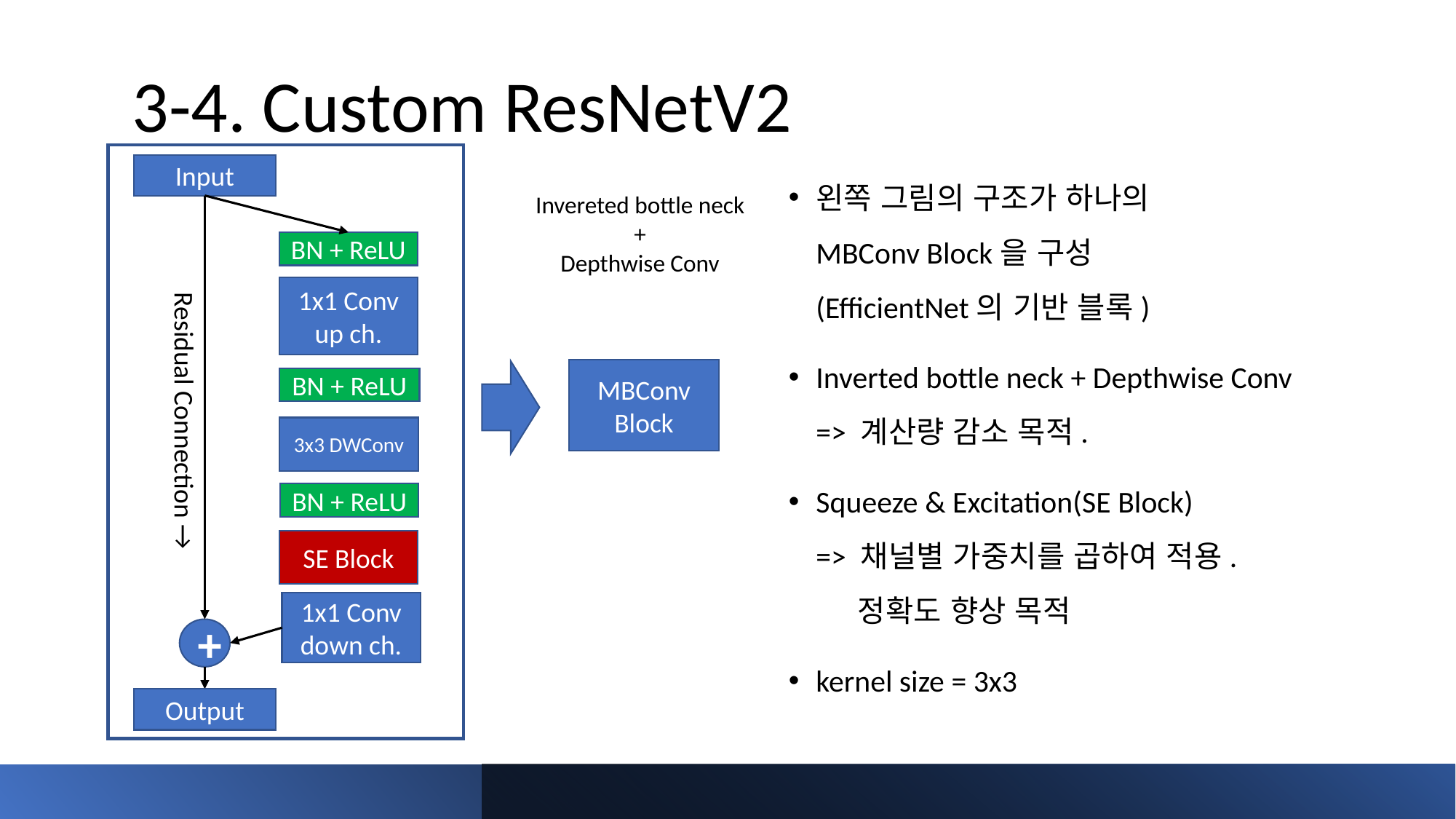

# 3-4. Custom ResNetV2

Input
왼쪽 그림의 구조가 하나의
MBConv Block을 구성
(EfficientNet의 기반 블록)
Inverted bottle neck + Depthwise Conv
=> 계산량 감소 목적.
Squeeze & Excitation(SE Block)
=> 채널별 가중치를 곱하여 적용.
     정확도 향상 목적
kernel size = 3x3

Invereted bottle neck
+
Depthwise Conv
BN + ReLU
1x1 Conv up ch.
Residual Connection →
MBConv
Block

BN + ReLU
3x3 DWConv
BN + ReLU
SE Block
1x1 Conv
down ch.
+
Output